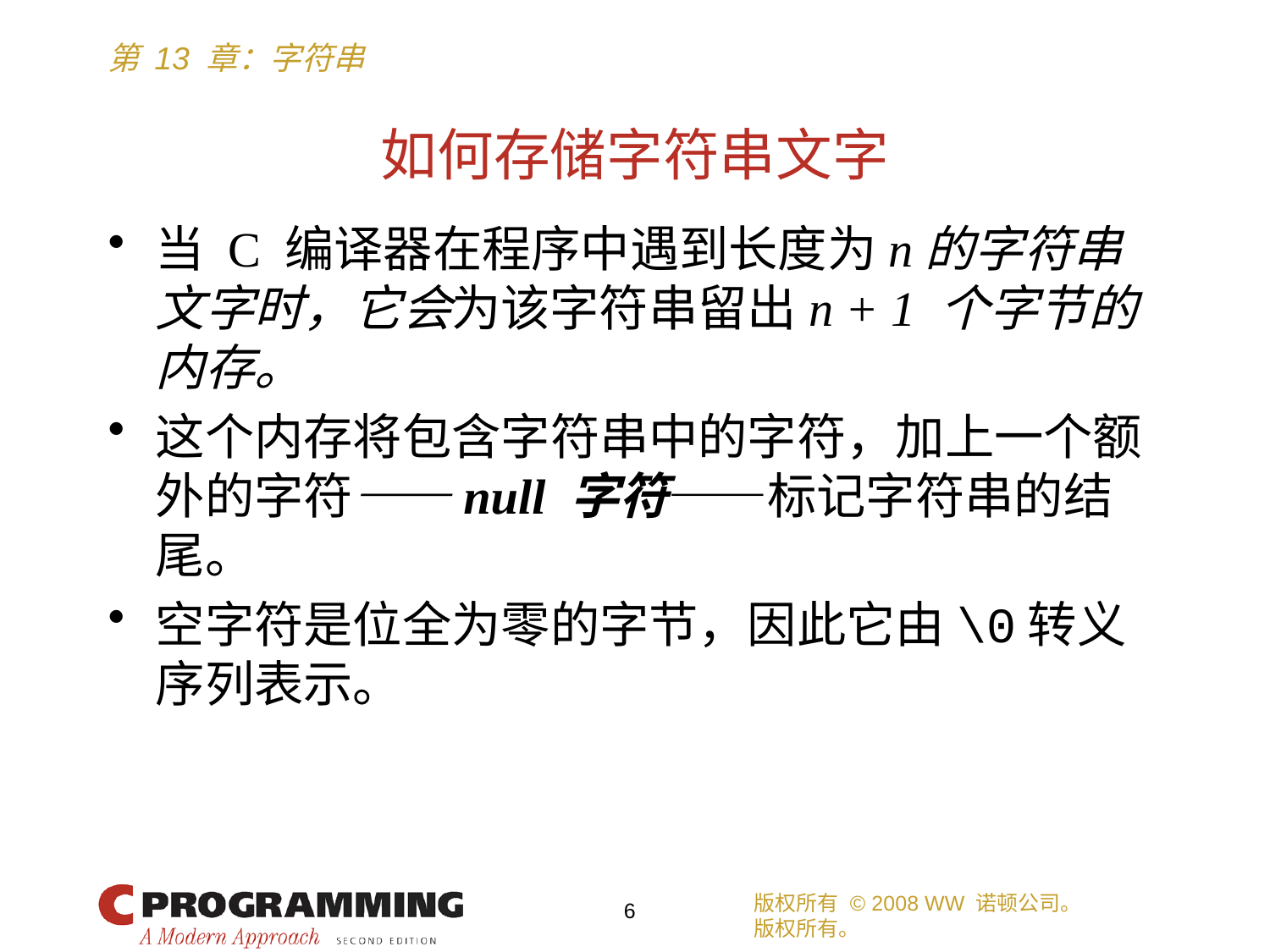

# 如何存储字符串文字
当 C 编译器在程序中遇到长度为n的字符串文字时，它会为该字符串留出n + 1 个字节的内存。
这个内存将包含字符串中的字符，加上一个额外的字符——null 字符——标记字符串的结尾。
空字符是位全为零的字节，因此它由\0转义序列表示。
版权所有 © 2008 WW 诺顿公司。
版权所有。
6